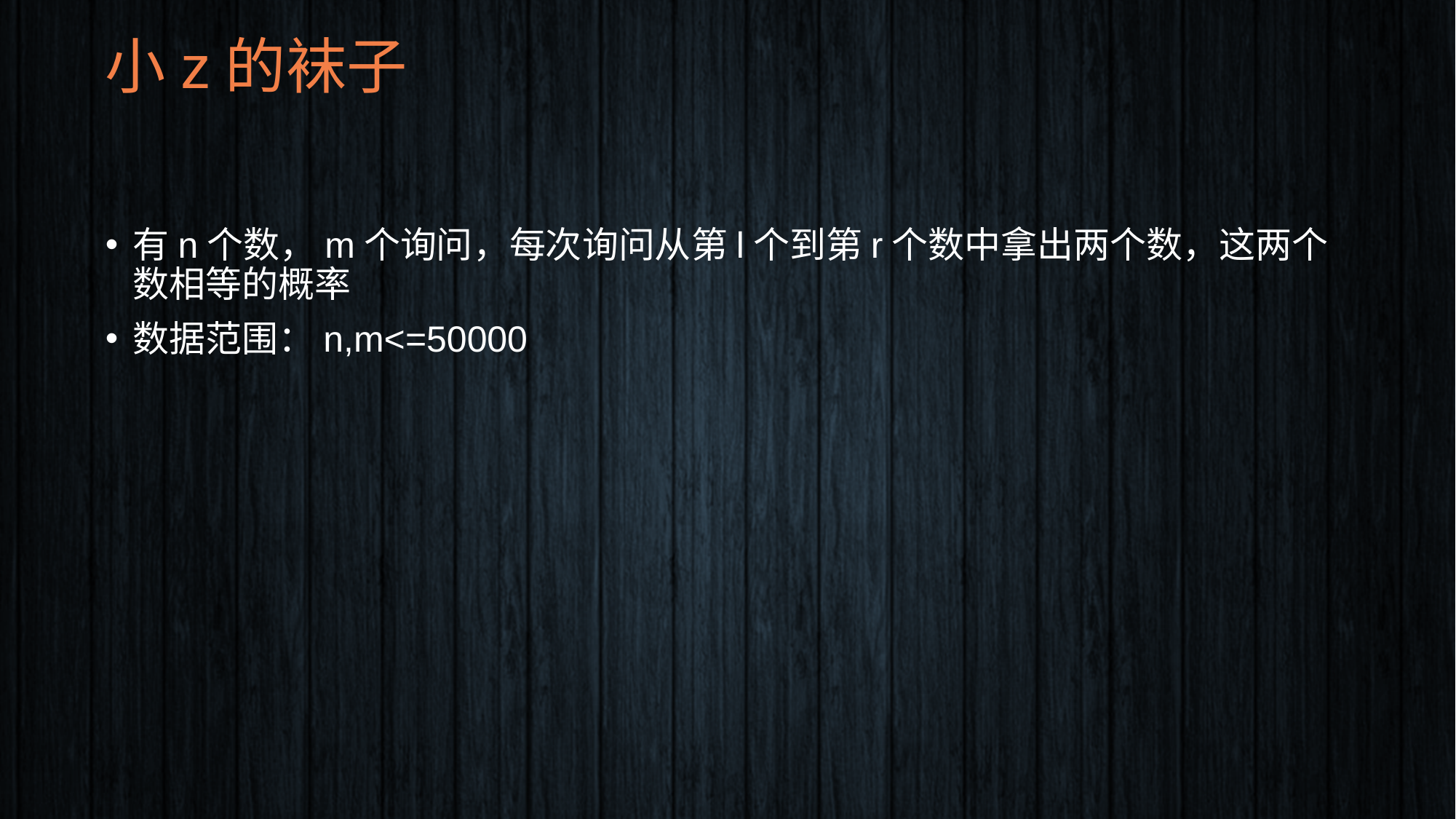

# 小z的袜子
有n个数，m个询问，每次询问从第l个到第r个数中拿出两个数，这两个数相等的概率
数据范围：n,m<=50000